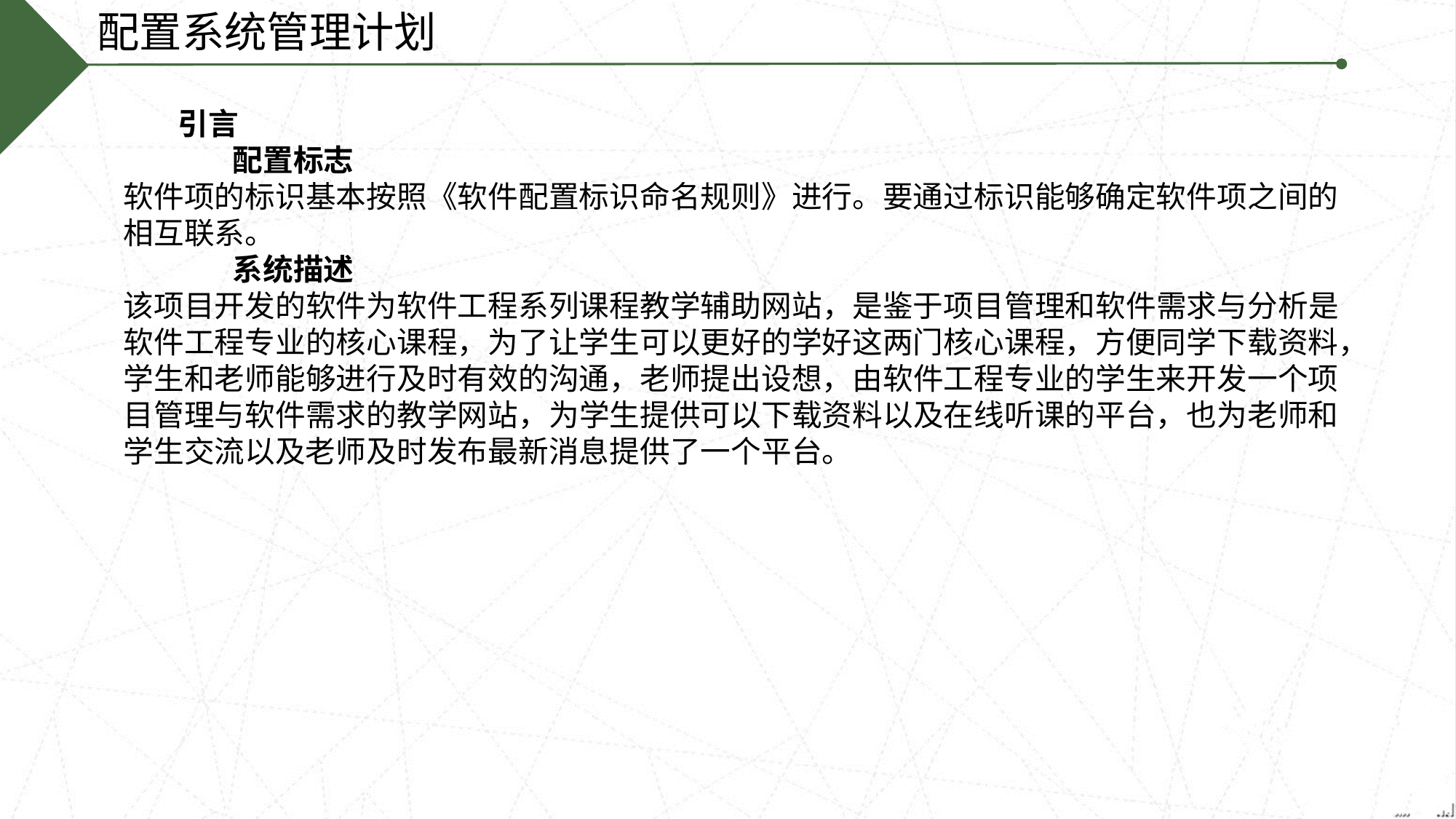

配置系统管理计划

引言
配置标志
软件项的标识基本按照《软件配置标识命名规则》进行。要通过标识能够确定软件项之间的相互联系。
系统描述
该项目开发的软件为软件工程系列课程教学辅助网站，是鉴于项目管理和软件需求与分析是软件工程专业的核心课程，为了让学生可以更好的学好这两门核心课程，方便同学下载资料，学生和老师能够进行及时有效的沟通，老师提出设想，由软件工程专业的学生来开发一个项目管理与软件需求的教学网站，为学生提供可以下载资料以及在线听课的平台，也为老师和学生交流以及老师及时发布最新消息提供了一个平台。